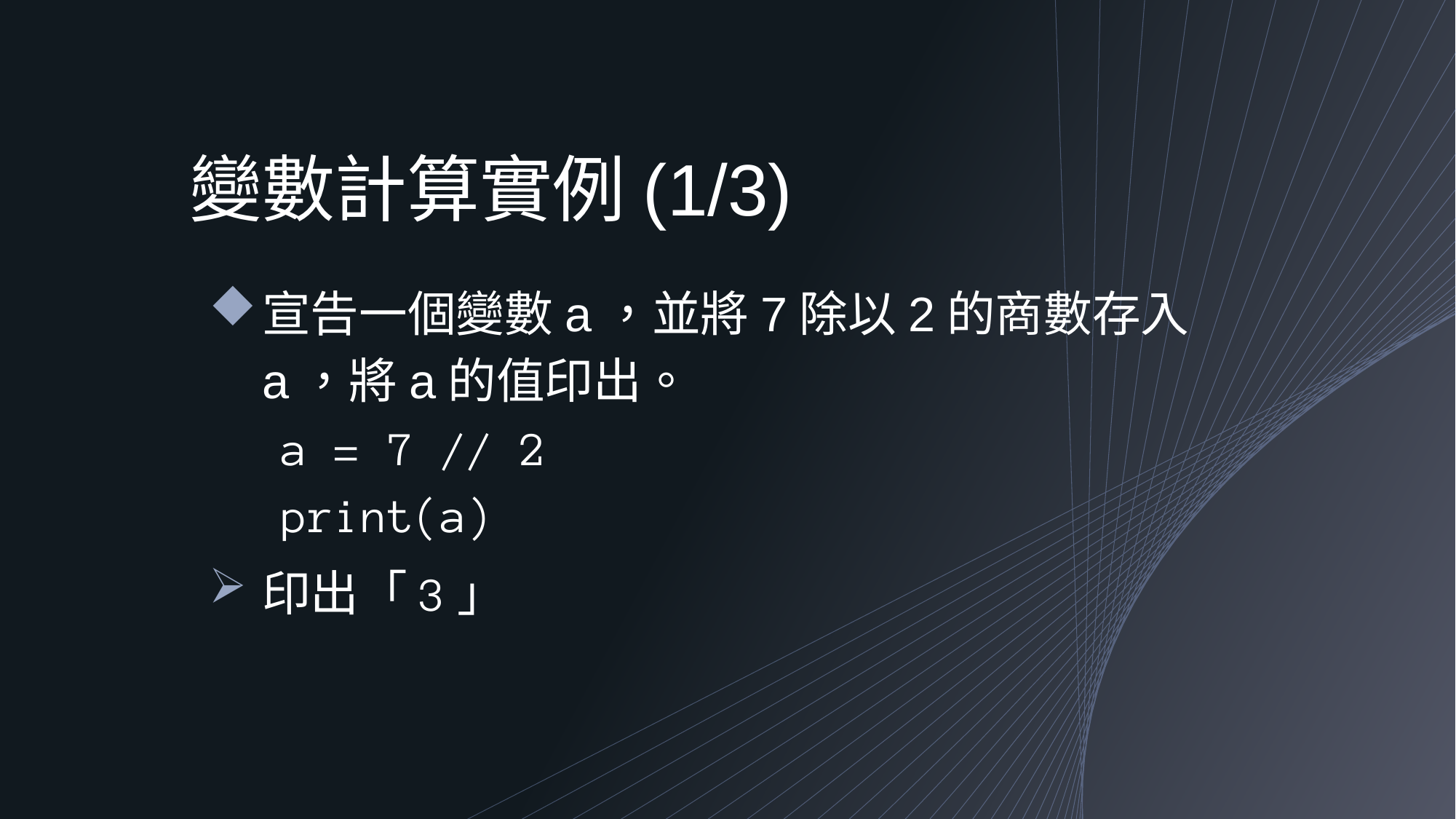

# 變數計算實例(1/3)
宣告一個變數a，並將7除以2的商數存入a，將a的值印出。
a = 7 // 2
print(a)
印出「3」